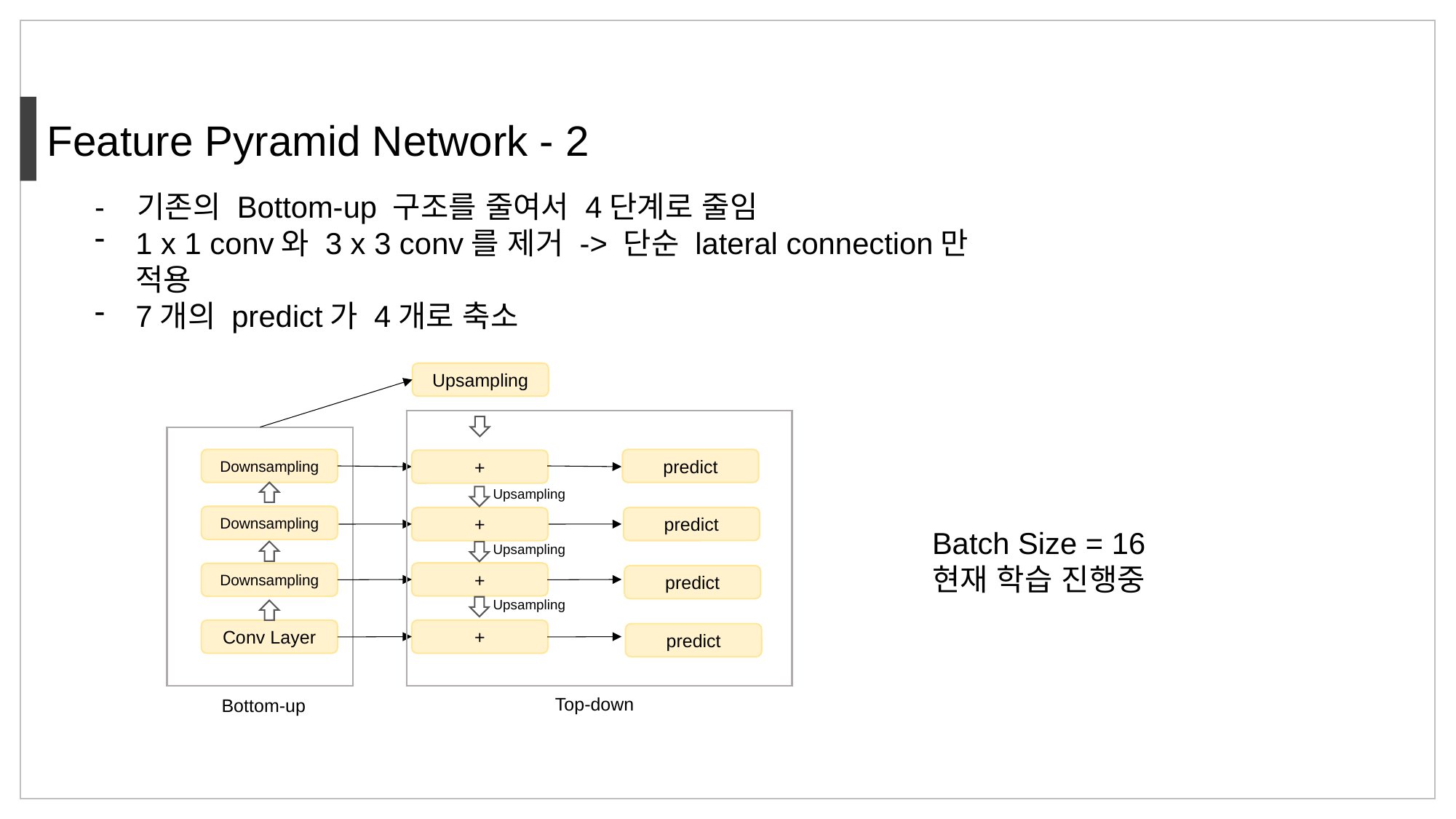

Feature Pyramid Network - 2
-   기존의 Bottom-up 구조를 줄여서 4단계로 줄임
1 x 1 conv와 3 x 3 conv를 제거 -> 단순 lateral connection만 적용
7개의 predict가 4개로 축소
Upsampling

predict
Downsampling
+
Upsampling

Downsampling
predict
+
Batch Size = 16
현재 학습 진행중
Upsampling

+
Downsampling
predict
Upsampling

Conv Layer
+
predict
Top-down
Bottom-up